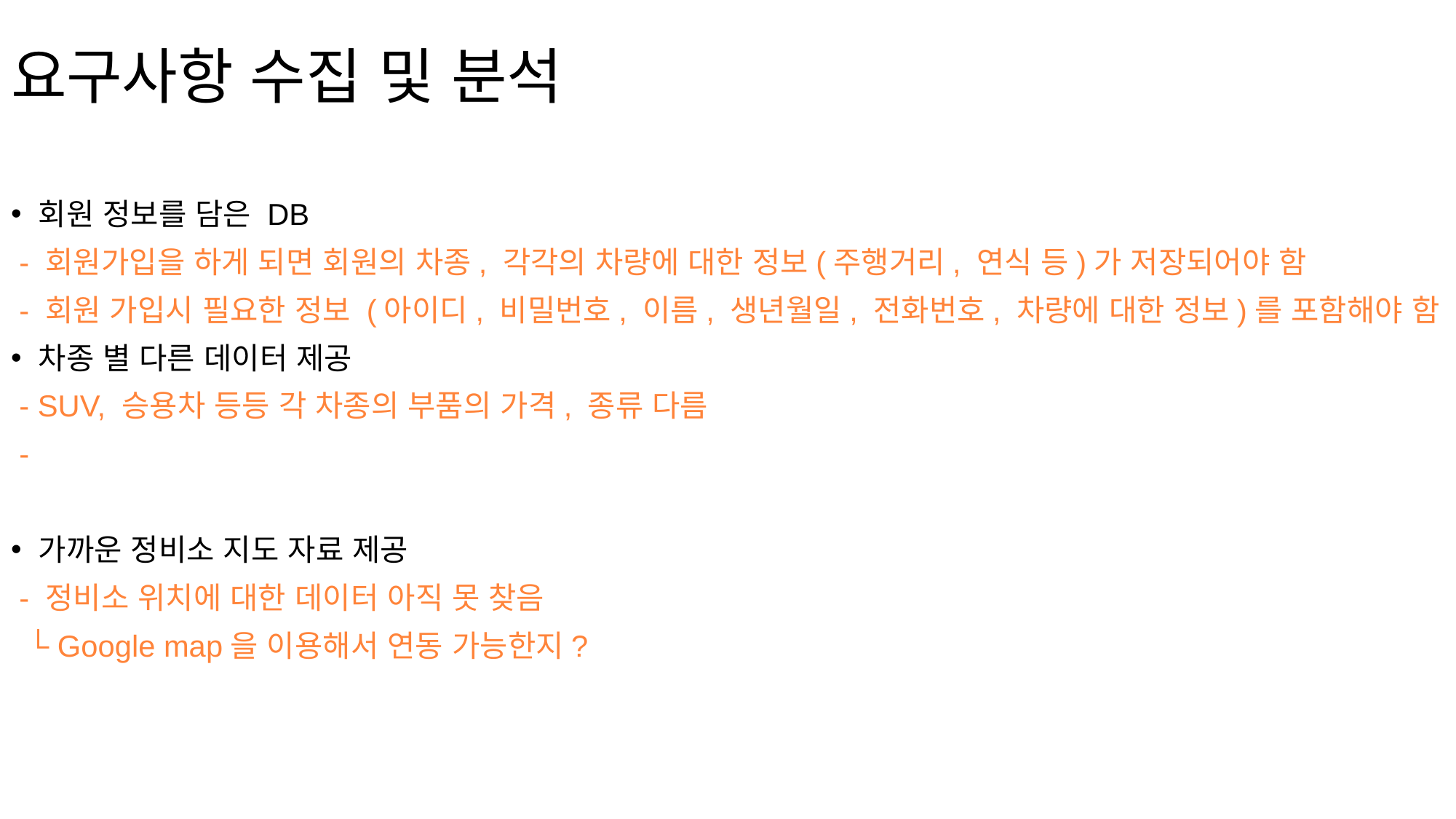

# 요구사항 수집 및 분석
회원 정보를 담은 DB
 - 회원가입을 하게 되면 회원의 차종, 각각의 차량에 대한 정보(주행거리, 연식 등)가 저장되어야 함
 - 회원 가입시 필요한 정보 (아이디, 비밀번호, 이름, 생년월일, 전화번호, 차량에 대한 정보)를 포함해야 함
차종 별 다른 데이터 제공
 - SUV, 승용차 등등 각 차종의 부품의 가격, 종류 다름
 -

가까운 정비소 지도 자료 제공
 - 정비소 위치에 대한 데이터 아직 못 찾음
  └ Google map을 이용해서 연동 가능한지?